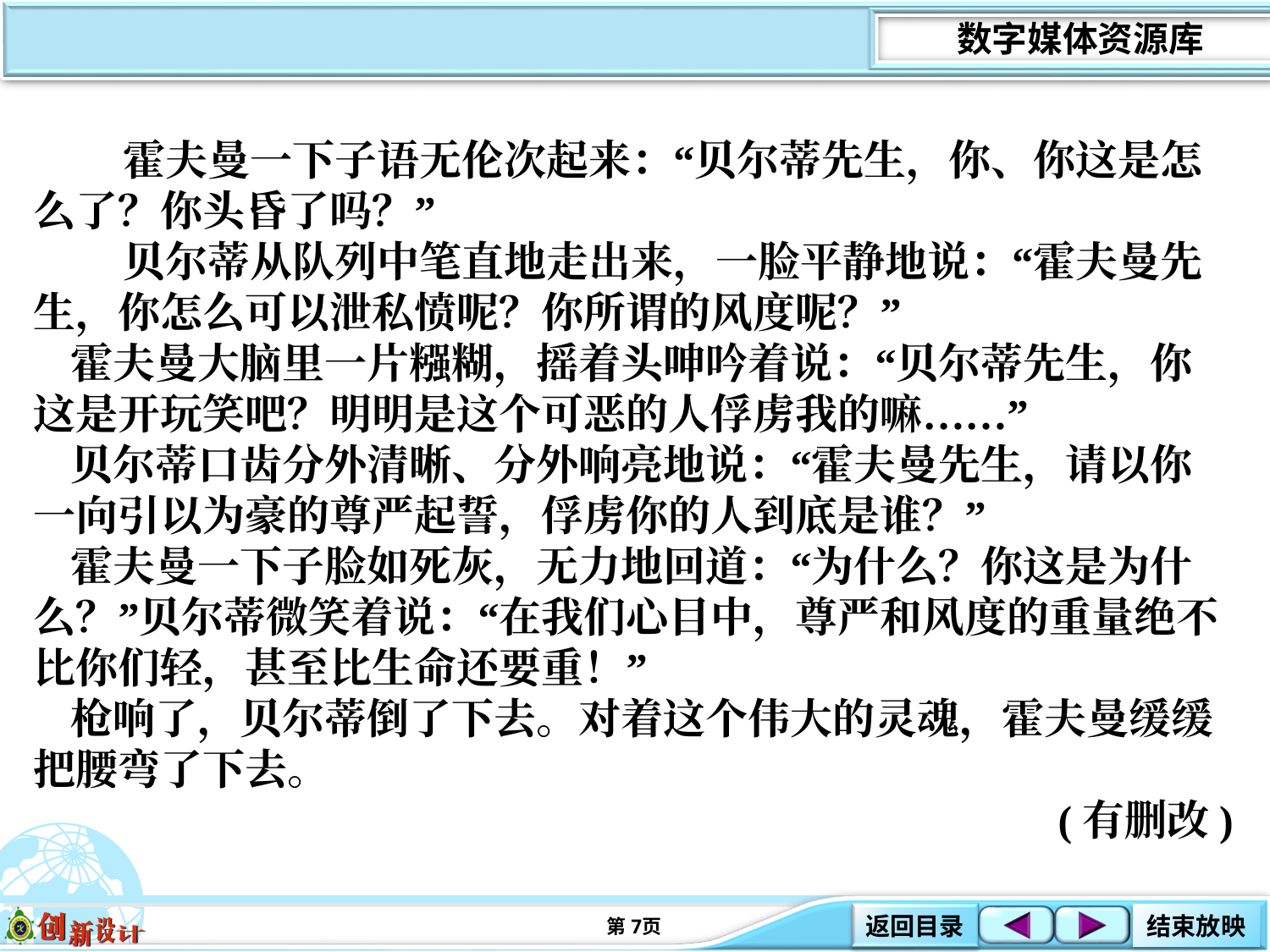

霍夫曼一下子语无伦次起来：“贝尔蒂先生，你、你这是怎么了？你头昏了吗？”
    贝尔蒂从队列中笔直地走出来，一脸平静地说：“霍夫曼先生，你怎么可以泄私愤呢？你所谓的风度呢？”
霍夫曼大脑里一片糨糊，摇着头呻吟着说：“贝尔蒂先生，你这是开玩笑吧？明明是这个可恶的人俘虏我的嘛……”
贝尔蒂口齿分外清晰、分外响亮地说：“霍夫曼先生，请以你一向引以为豪的尊严起誓，俘虏你的人到底是谁？”
霍夫曼一下子脸如死灰，无力地回道：“为什么？你这是为什么？”贝尔蒂微笑着说：“在我们心目中，尊严和风度的重量绝不比你们轻，甚至比生命还要重！”
枪响了，贝尔蒂倒了下去。对着这个伟大的灵魂，霍夫曼缓缓把腰弯了下去。
(有删改)